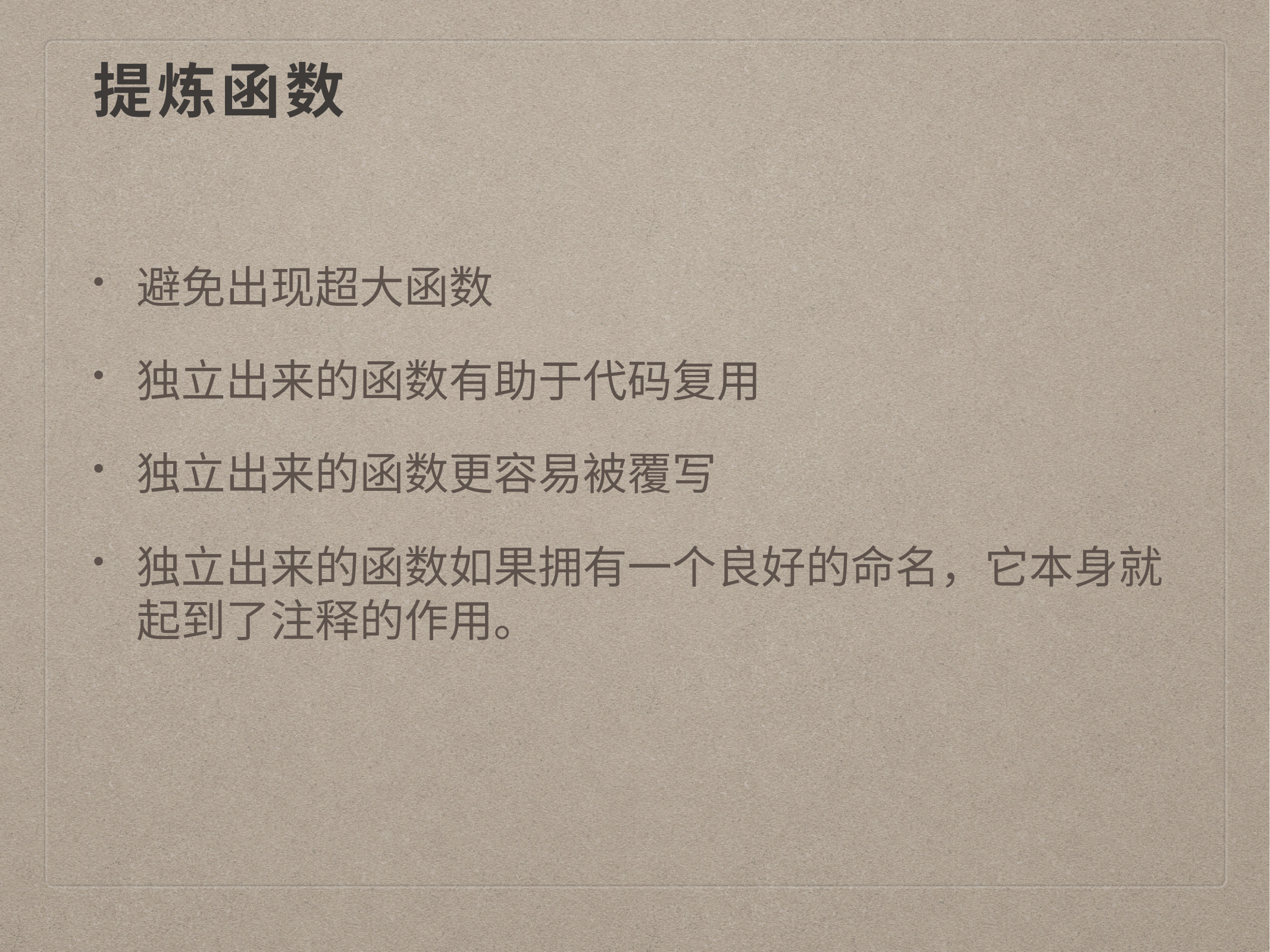

# 提炼函数
避免出现超大函数
独立出来的函数有助于代码复用
独立出来的函数更容易被覆写
独立出来的函数如果拥有一个良好的命名，它本身就起到了注释的作用。